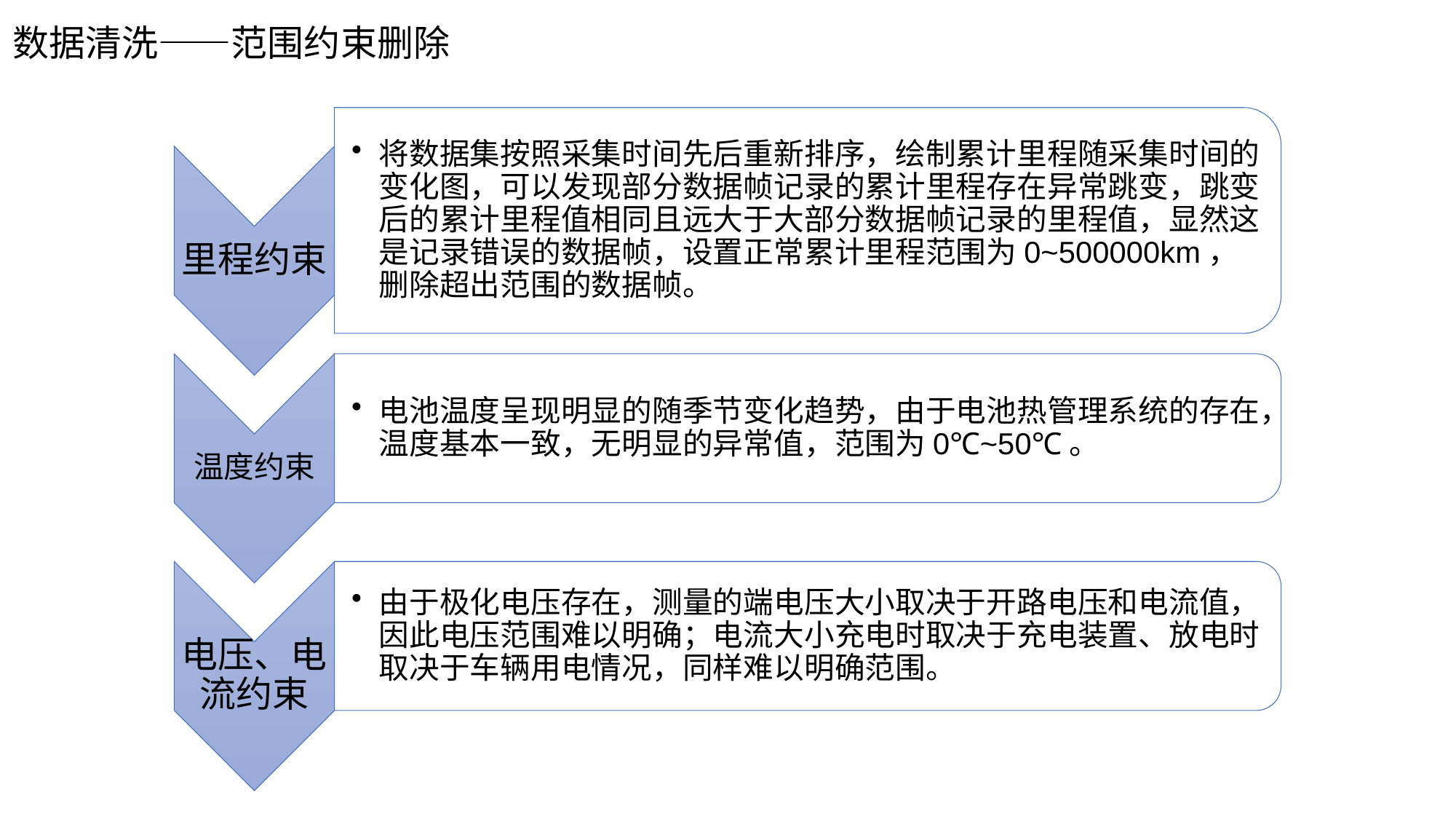

数据清洗——范围约束删除
里程约束
将数据集按照采集时间先后重新排序，绘制累计里程随采集时间的变化图，可以发现部分数据帧记录的累计里程存在异常跳变，跳变后的累计里程值相同且远大于大部分数据帧记录的里程值，显然这是记录错误的数据帧，设置正常累计里程范围为0~500000km，删除超出范围的数据帧。
温度约束
电池温度呈现明显的随季节变化趋势，由于电池热管理系统的存在，温度基本一致，无明显的异常值，范围为0℃~50℃。
电压、电流约束
由于极化电压存在，测量的端电压大小取决于开路电压和电流值，因此电压范围难以明确；电流大小充电时取决于充电装置、放电时取决于车辆用电情况，同样难以明确范围。